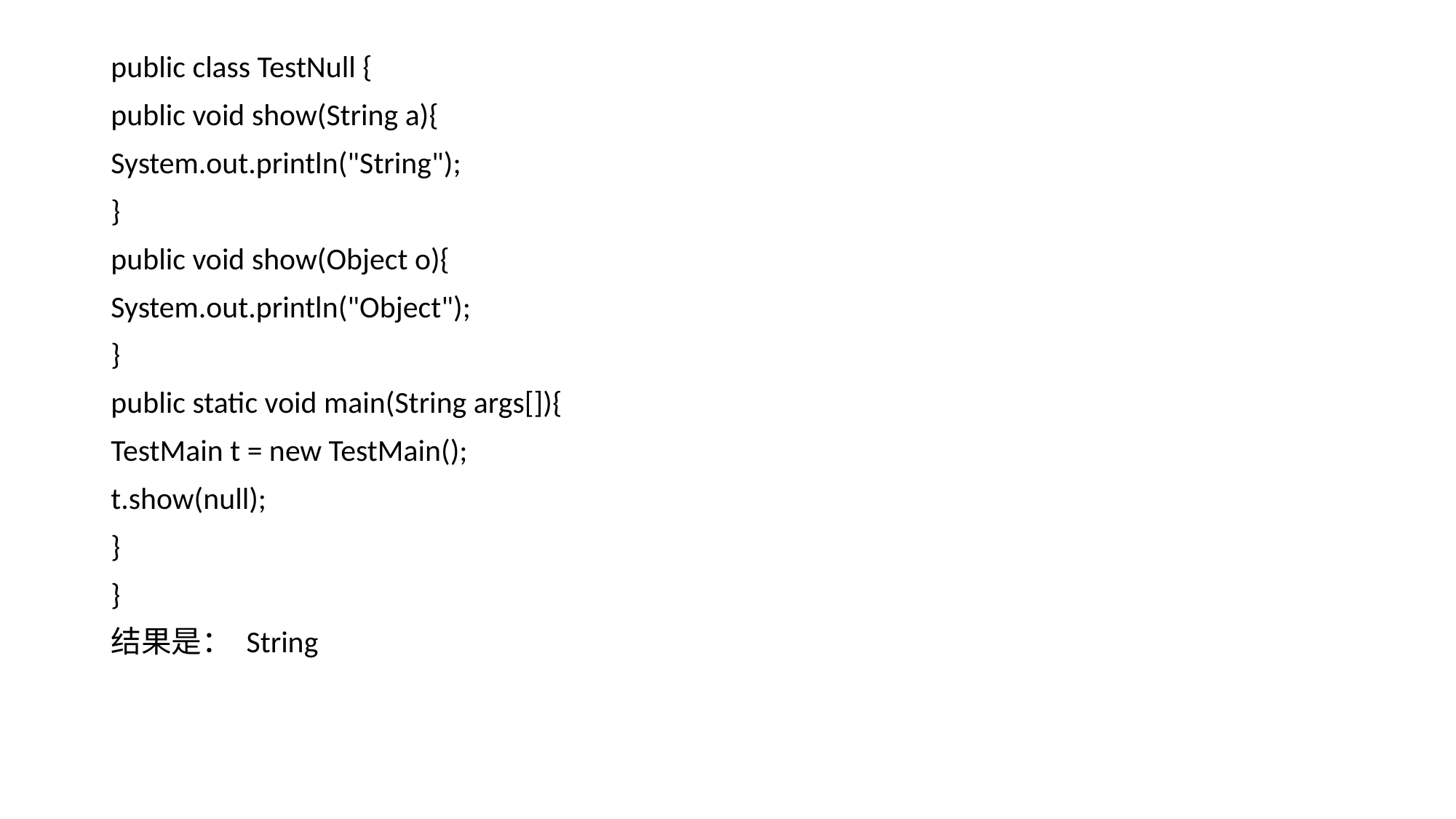

public class TestNull {
public void show(String a){
System.out.println("String");
}
public void show(Object o){
System.out.println("Object");
}
public static void main(String args[]){
TestMain t = new TestMain();
t.show(null);
}
}
结果是： String